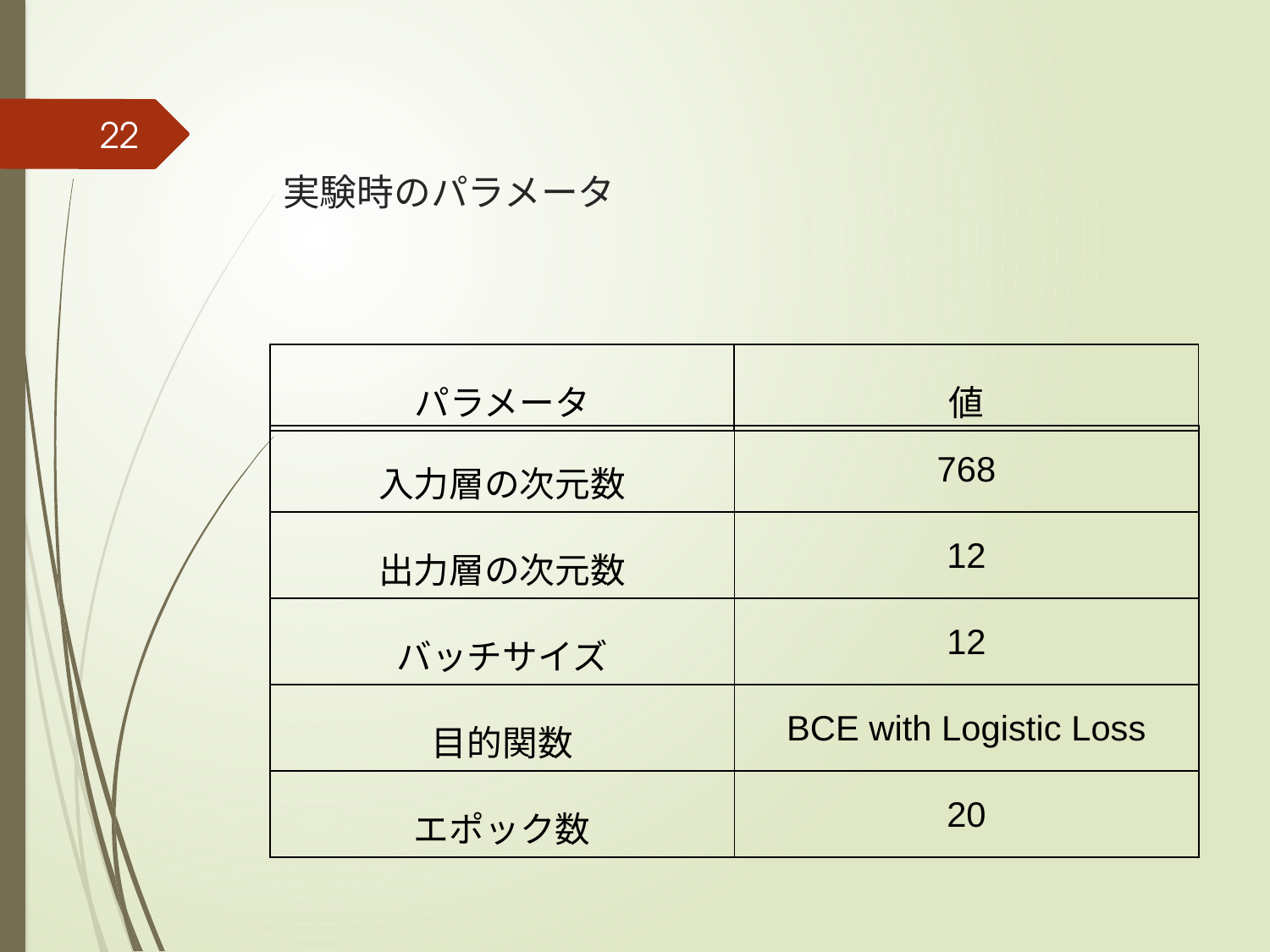

# 実験時のパラメータ
22
| パラメータ | 値 |
| --- | --- |
| 入力層の次元数 | 768 |
| --- | --- |
| 出力層の次元数 | 12 |
| バッチサイズ | 12 |
| 目的関数 | BCE with Logistic Loss |
| エポック数 | 20 |